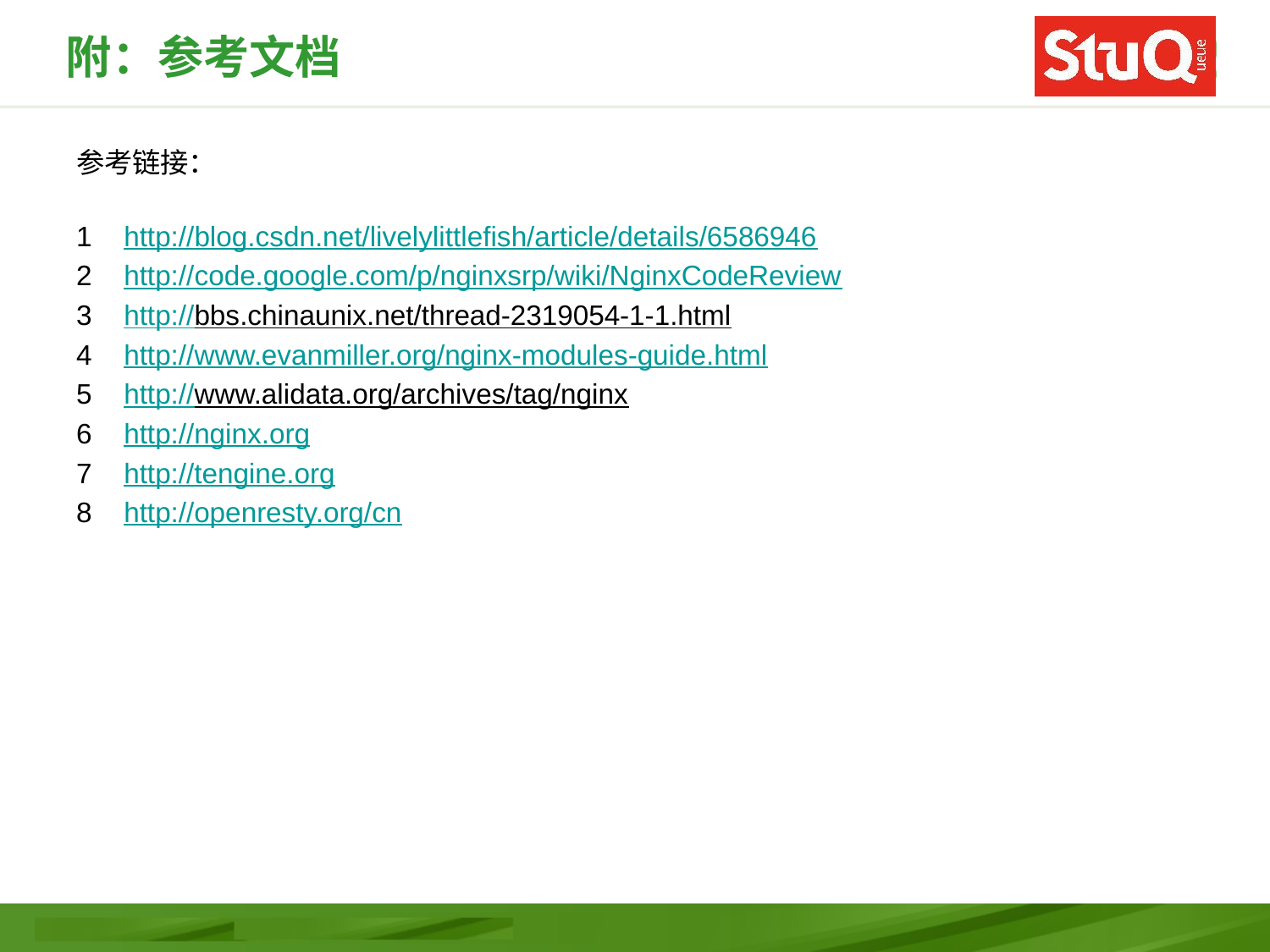

# 附：参考文档
参考链接：
http://blog.csdn.net/livelylittlefish/article/details/6586946
http://code.google.com/p/nginxsrp/wiki/NginxCodeReview
http://bbs.chinaunix.net/thread-2319054-1-1.html
http://www.evanmiller.org/nginx-modules-guide.html
http://www.alidata.org/archives/tag/nginx
http://nginx.org
http://tengine.org
http://openresty.org/cn